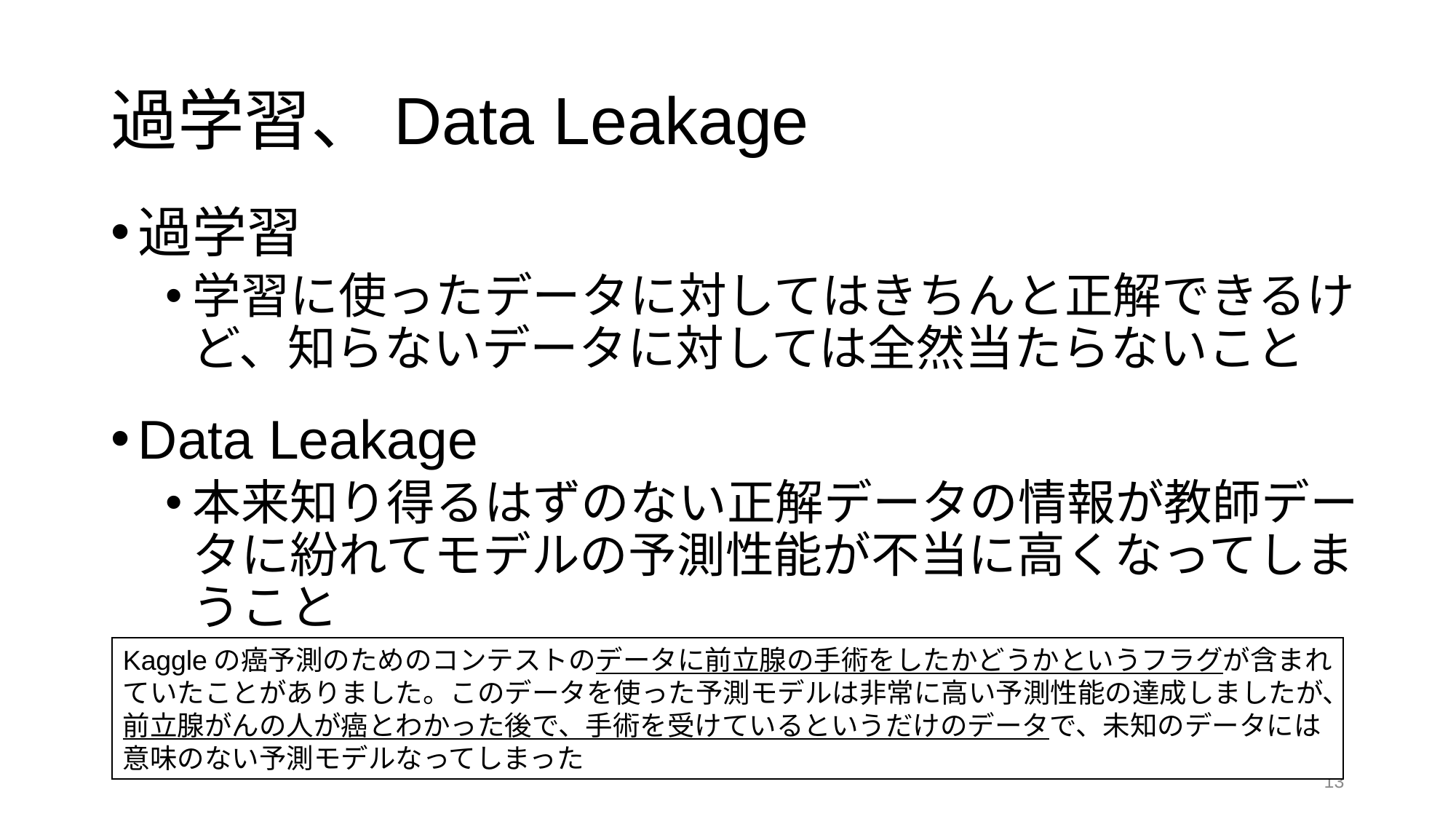

# 過学習、Data Leakage
過学習
学習に使ったデータに対してはきちんと正解できるけど、知らないデータに対しては全然当たらないこと

Data Leakage
本来知り得るはずのない正解データの情報が教師データに紛れてモデルの予測性能が不当に高くなってしまうこと

Kaggleの癌予測のためのコンテストのデータに前立腺の手術をしたかどうかというフラグが含まれていたことがありました。このデータを使った予測モデルは非常に高い予測性能の達成しましたが、前立腺がんの人が癌とわかった後で、手術を受けているというだけのデータで、未知のデータには意味のない予測モデルなってしまった
13